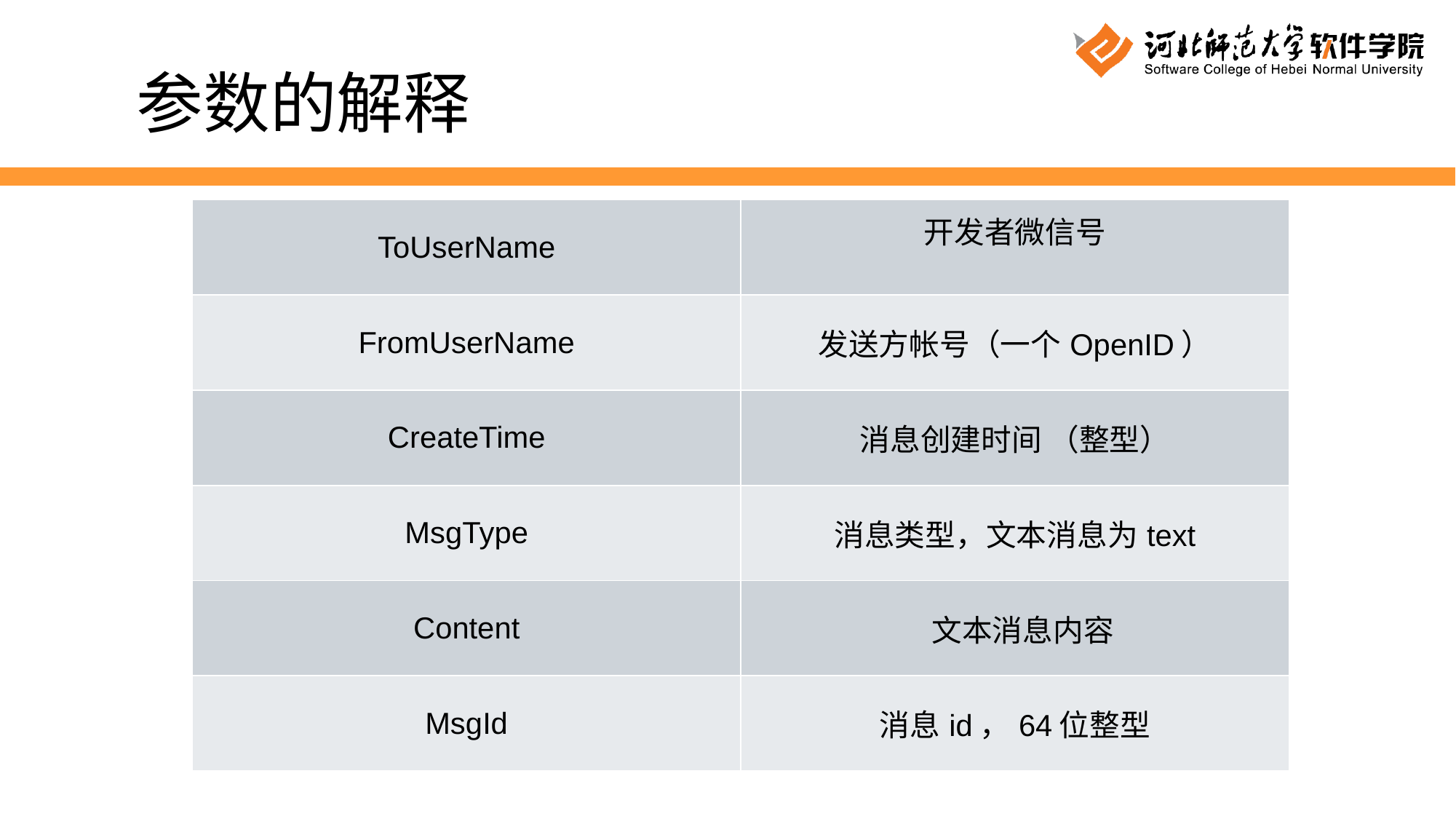

参数的解释
| ToUserName | 开发者微信号 |
| --- | --- |
| FromUserName | 发送方帐号（一个OpenID） |
| CreateTime | 消息创建时间 （整型） |
| MsgType | 消息类型，文本消息为text |
| Content | 文本消息内容 |
| MsgId | 消息id，64位整型 |